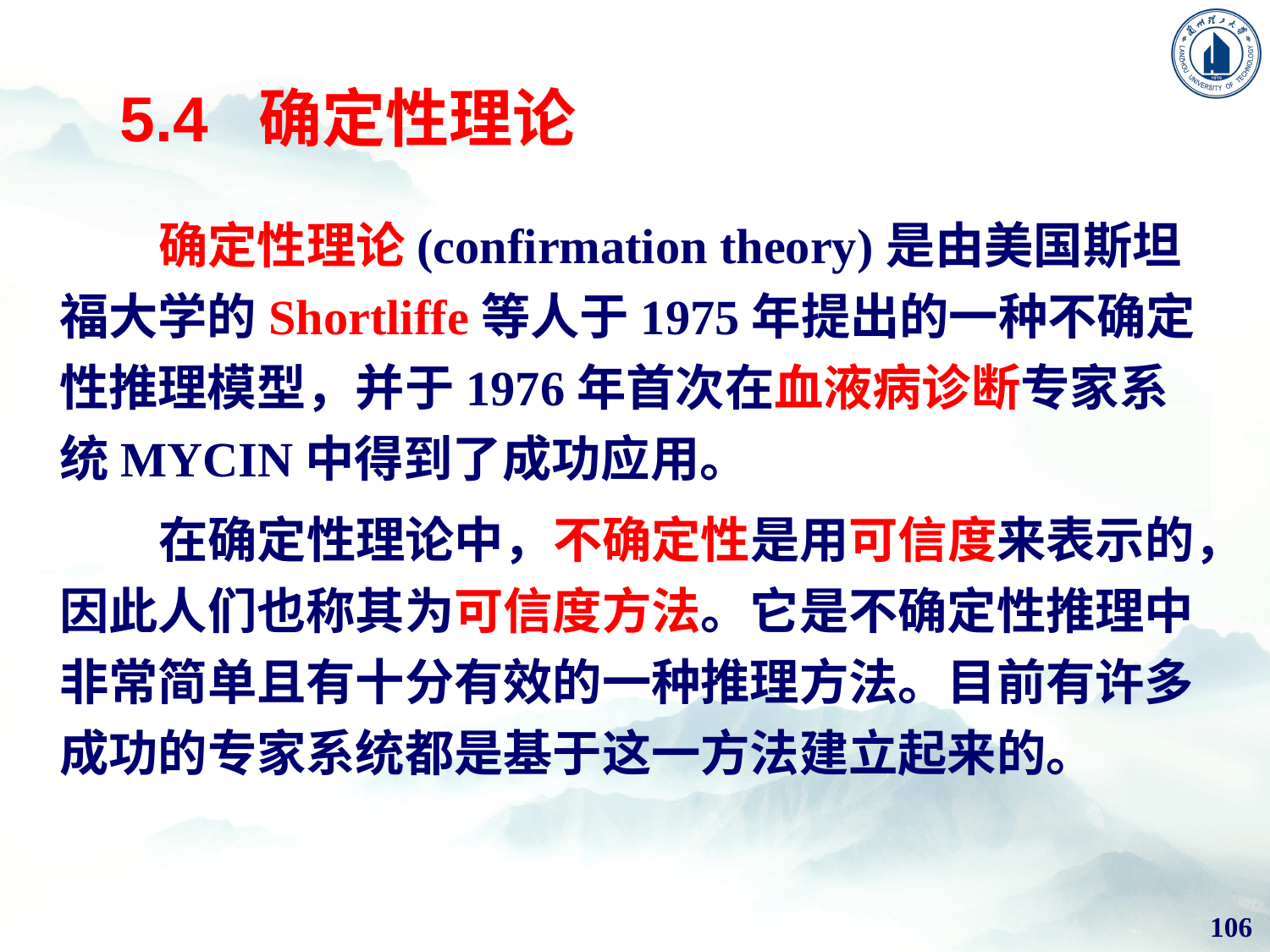

# 5.4  确定性理论
确定性理论(confirmation theory)是由美国斯坦福大学的Shortliffe等人于1975年提出的一种不确定性推理模型，并于1976年首次在血液病诊断专家系统MYCIN中得到了成功应用。
在确定性理论中，不确定性是用可信度来表示的，因此人们也称其为可信度方法。它是不确定性推理中非常简单且有十分有效的一种推理方法。目前有许多成功的专家系统都是基于这一方法建立起来的。
106